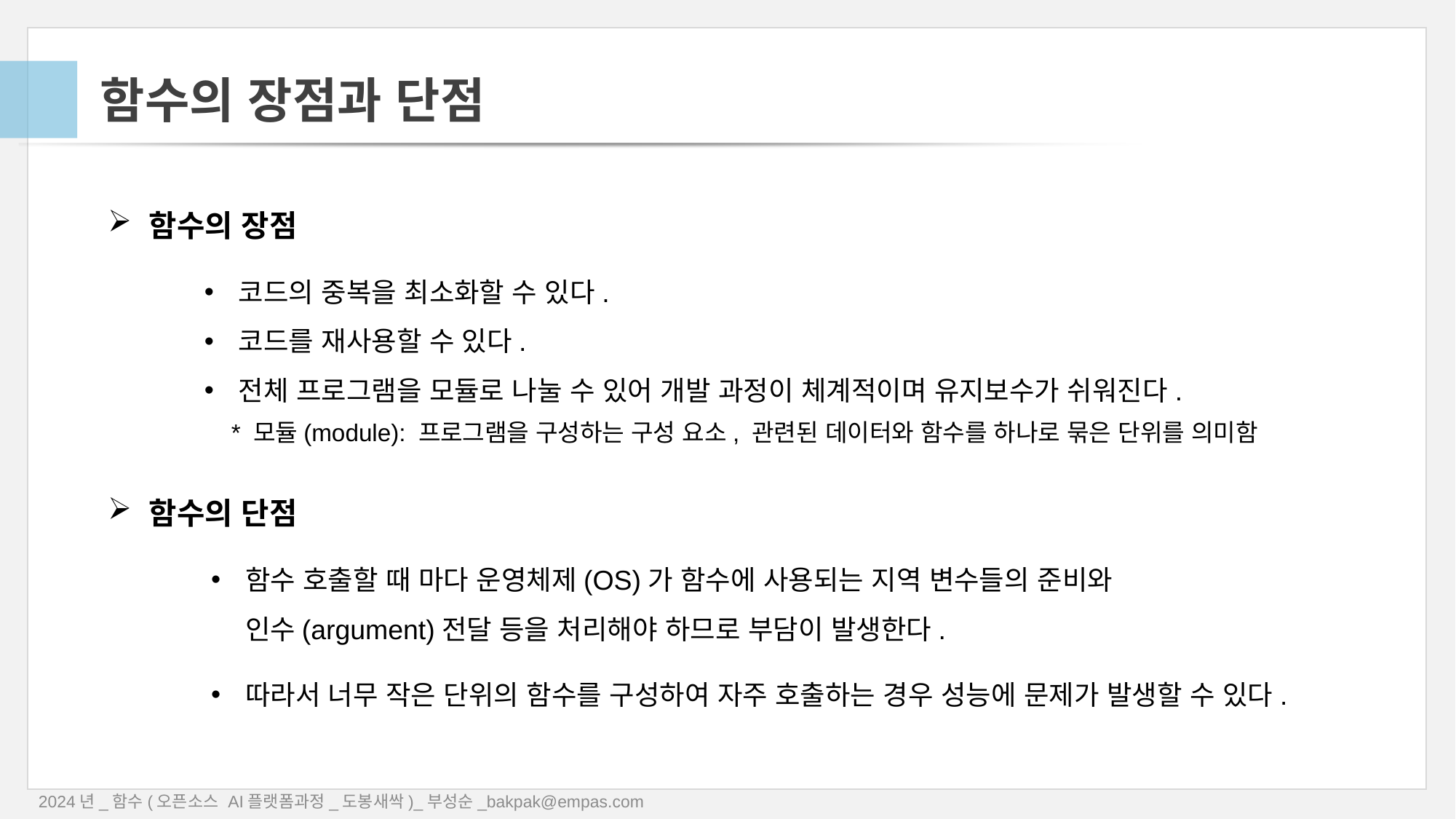

# 함수의 장점과 단점
함수의 장점
코드의 중복을 최소화할 수 있다.
코드를 재사용할 수 있다.
전체 프로그램을 모듈로 나눌 수 있어 개발 과정이 체계적이며 유지보수가 쉬워진다.
* 모듈(module): 프로그램을 구성하는 구성 요소, 관련된 데이터와 함수를 하나로 묶은 단위를 의미함
함수의 단점
함수 호출할 때 마다 운영체제(OS)가 함수에 사용되는 지역 변수들의 준비와
인수(argument)전달 등을 처리해야 하므로 부담이 발생한다.
따라서 너무 작은 단위의 함수를 구성하여 자주 호출하는 경우 성능에 문제가 발생할 수 있다.
2024년_함수(오픈소스 AI플랫폼과정_도봉새싹)_부성순_bakpak@empas.com